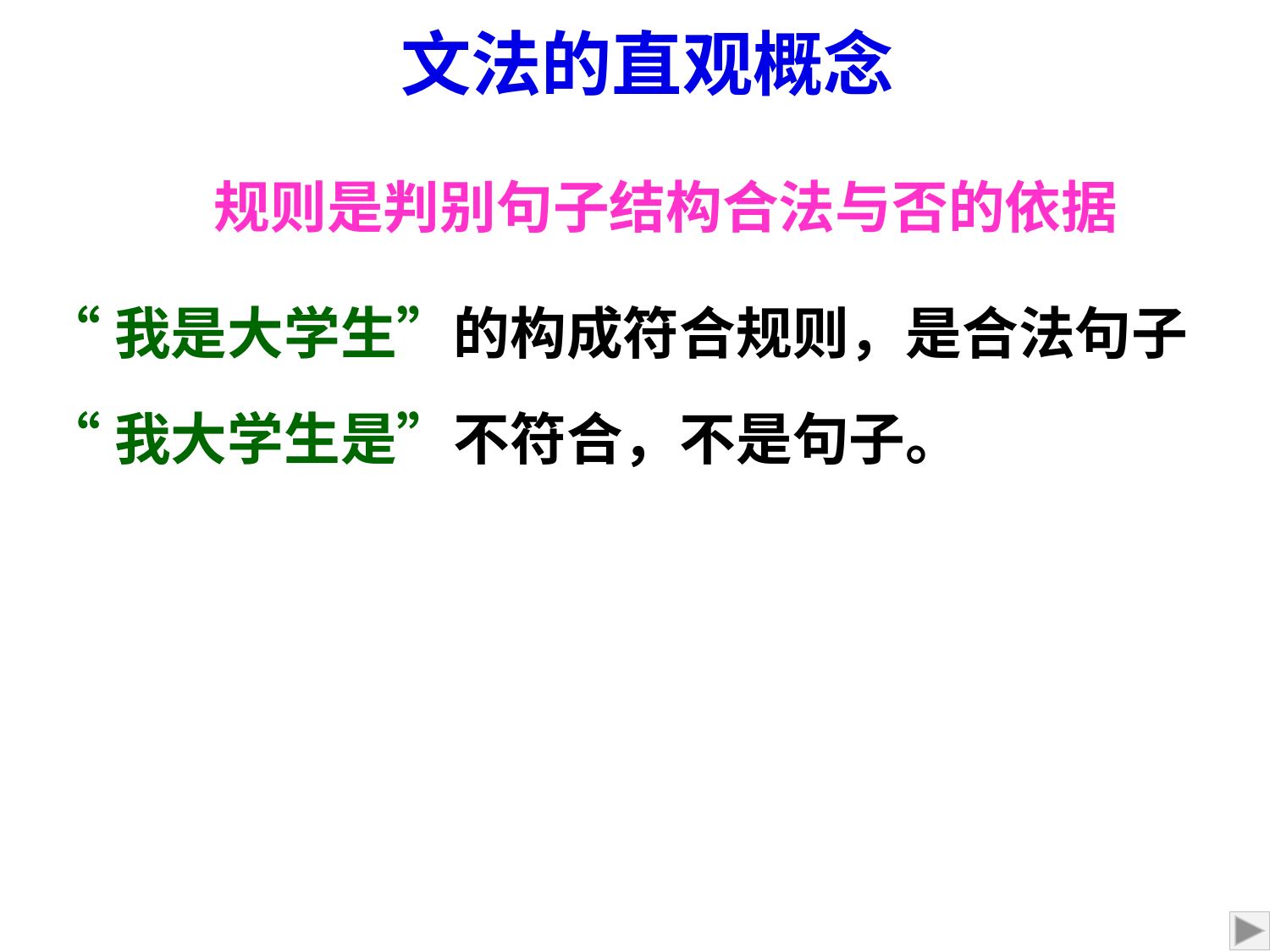

文法的直观概念
规则是判别句子结构合法与否的依据
“我是大学生”的构成符合规则，是合法句子
“我大学生是”不符合，不是句子。